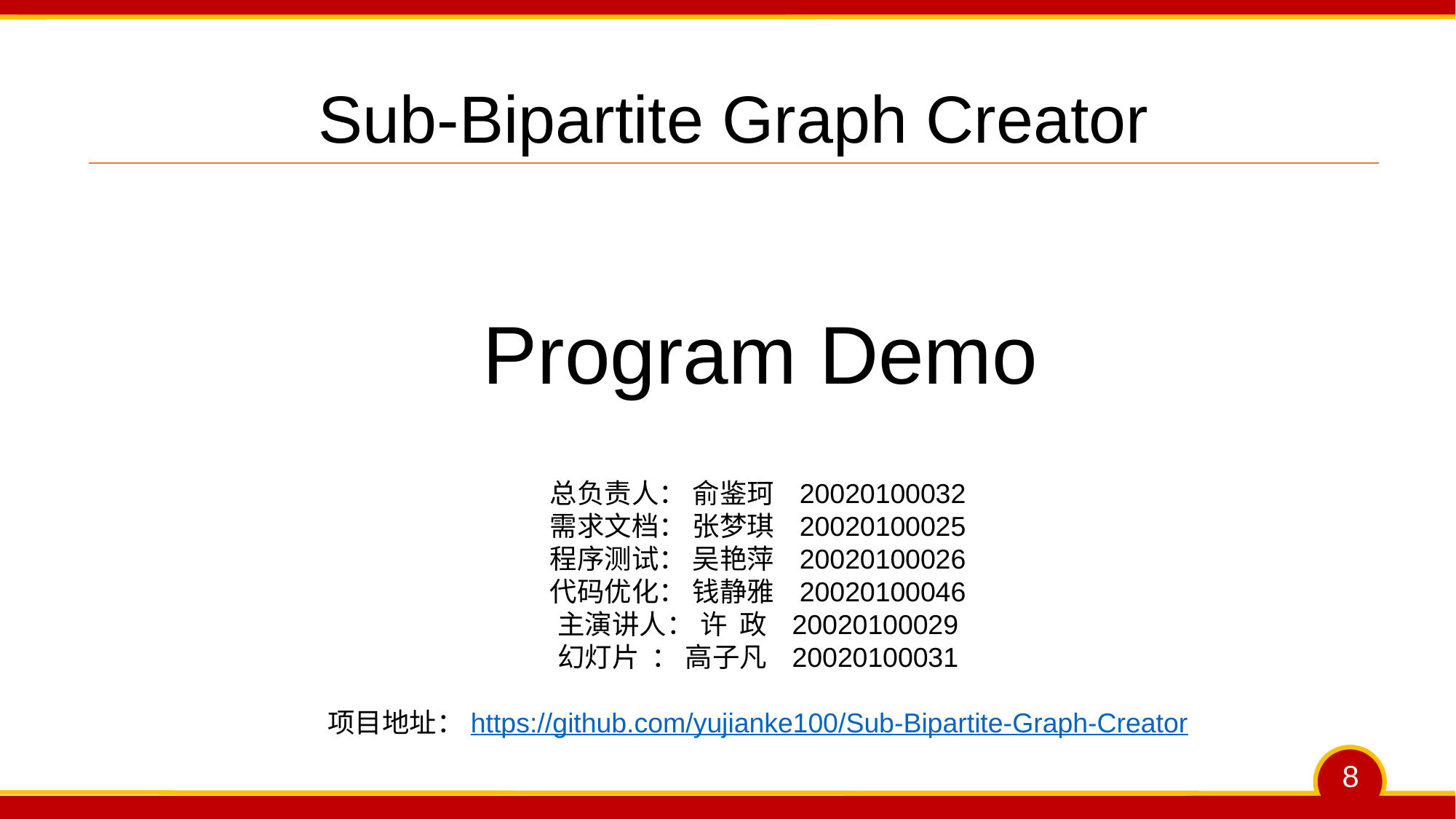

# Sub-Bipartite Graph Creator

Program Demo
总负责人： 俞鉴珂   20020100032
需求文档： 张梦琪   20020100025
程序测试： 吴艳萍   20020100026
代码优化： 钱静雅   20020100046
主演讲人： 许  政   20020100029
幻灯片  ： 高子凡   20020100031

项目地址：https://github.com/yujianke100/Sub-Bipartite-Graph-Creator
8